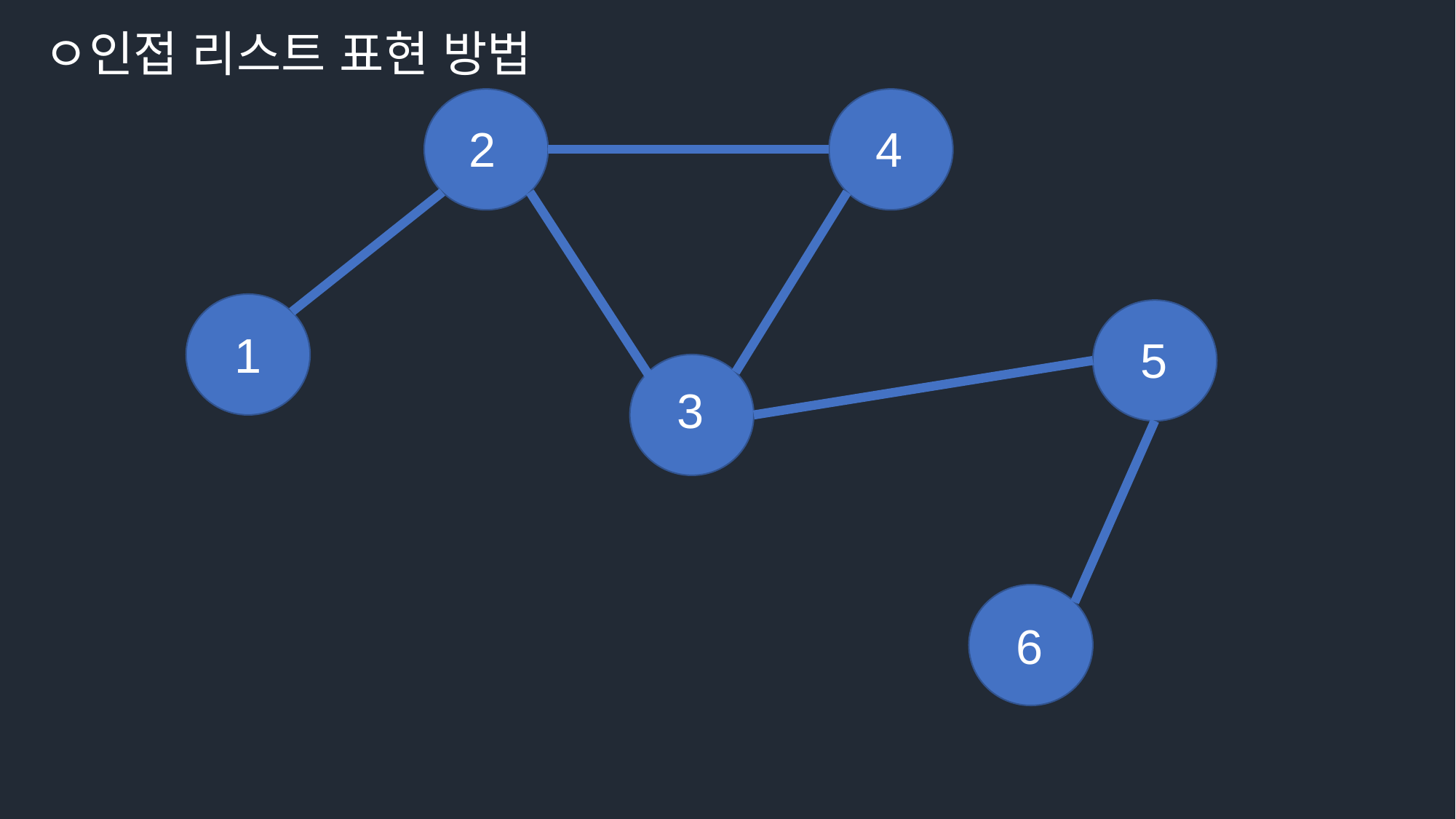

ㅇ인접 리스트 표현 방법

2
4

1
5

3

6